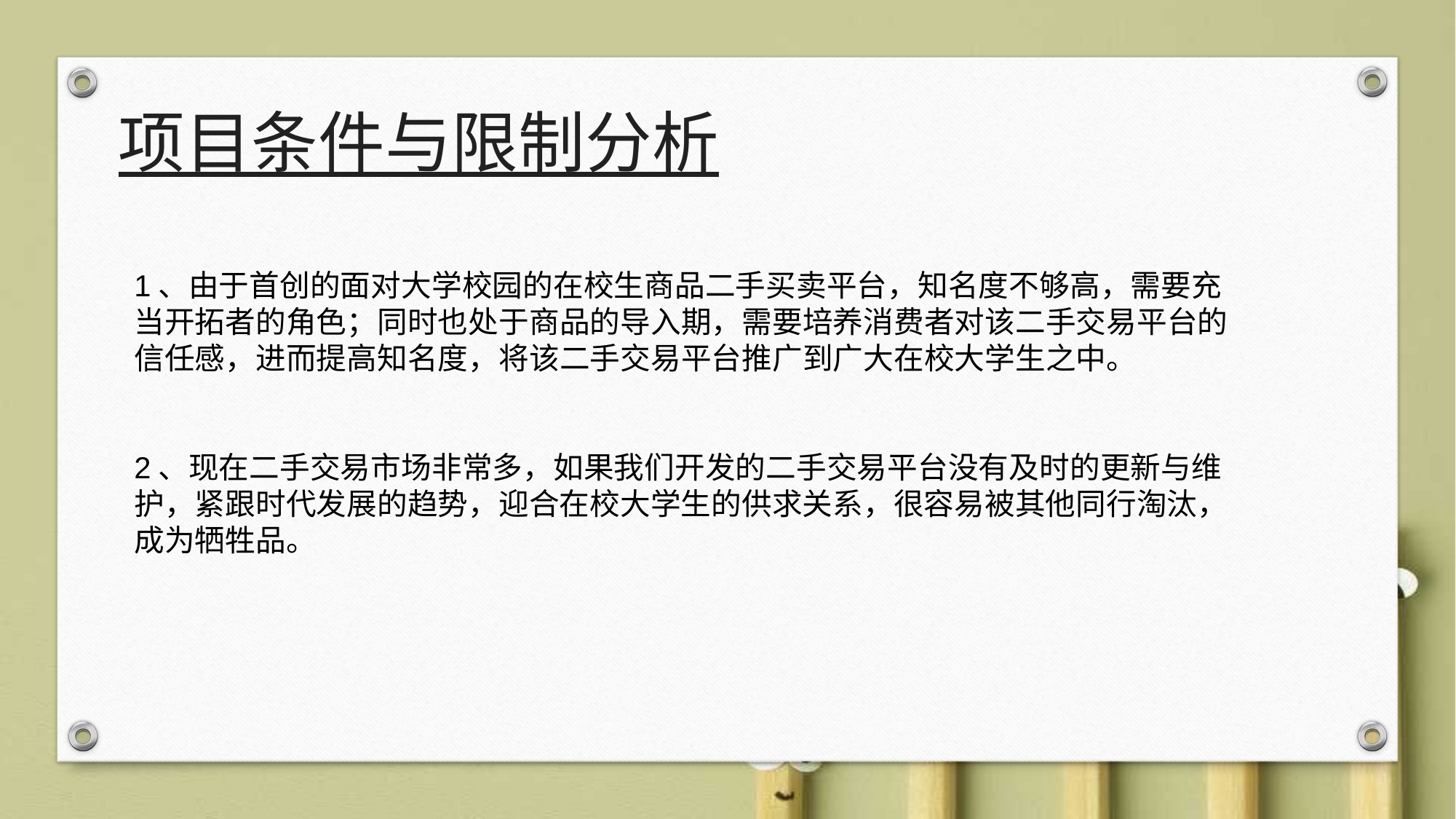

项目条件与限制分析
1、由于首创的面对大学校园的在校生商品二手买卖平台，知名度不够高，需要充当开拓者的角色；同时也处于商品的导入期，需要培养消费者对该二手交易平台的信任感，进而提高知名度，将该二手交易平台推广到广大在校大学生之中。

2、现在二手交易市场非常多，如果我们开发的二手交易平台没有及时的更新与维护，紧跟时代发展的趋势，迎合在校大学生的供求关系，很容易被其他同行淘汰，成为牺牲品。